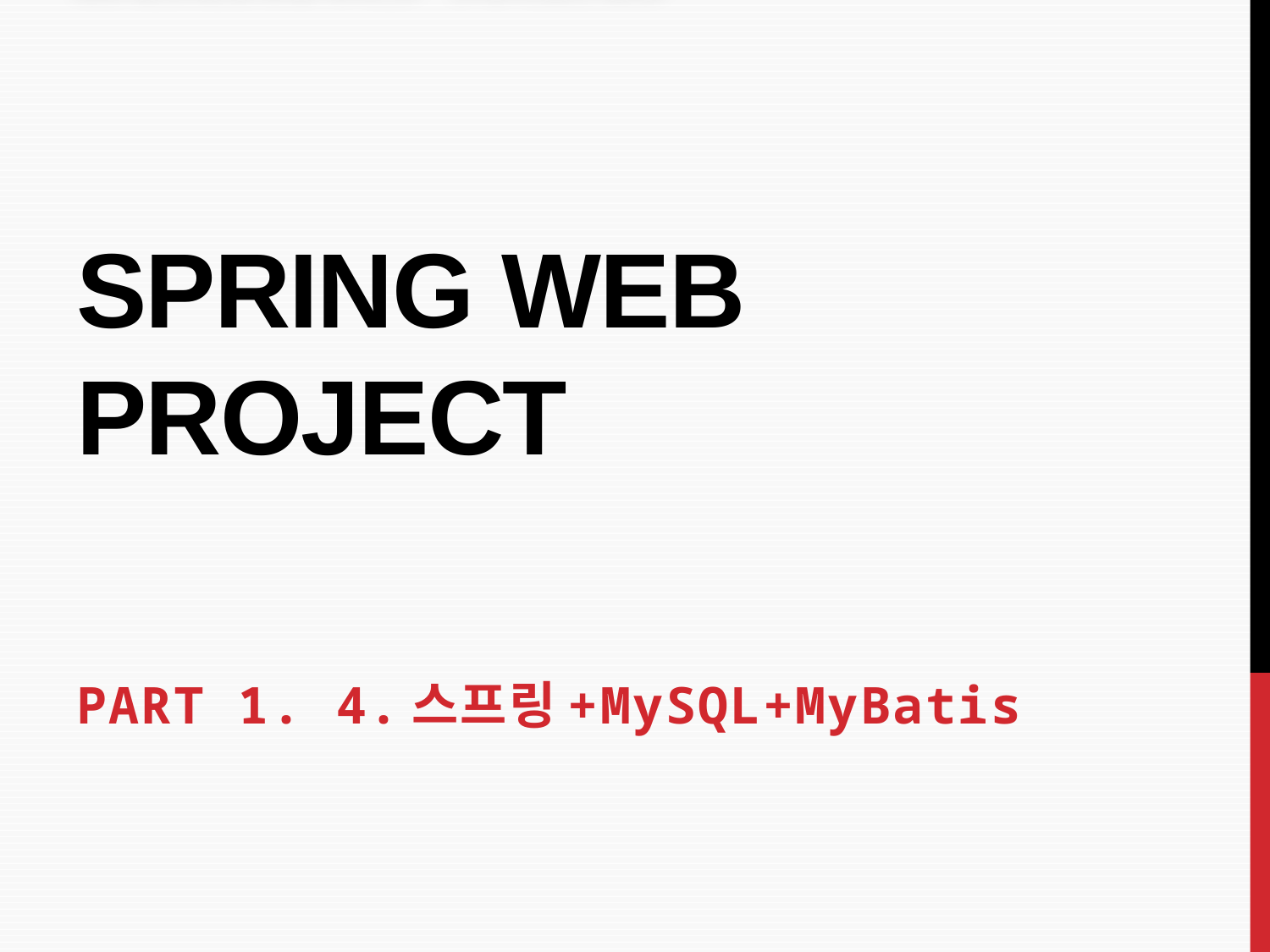

# Spring Web Project
PART 1. 4.스프링+MySQL+MyBatis